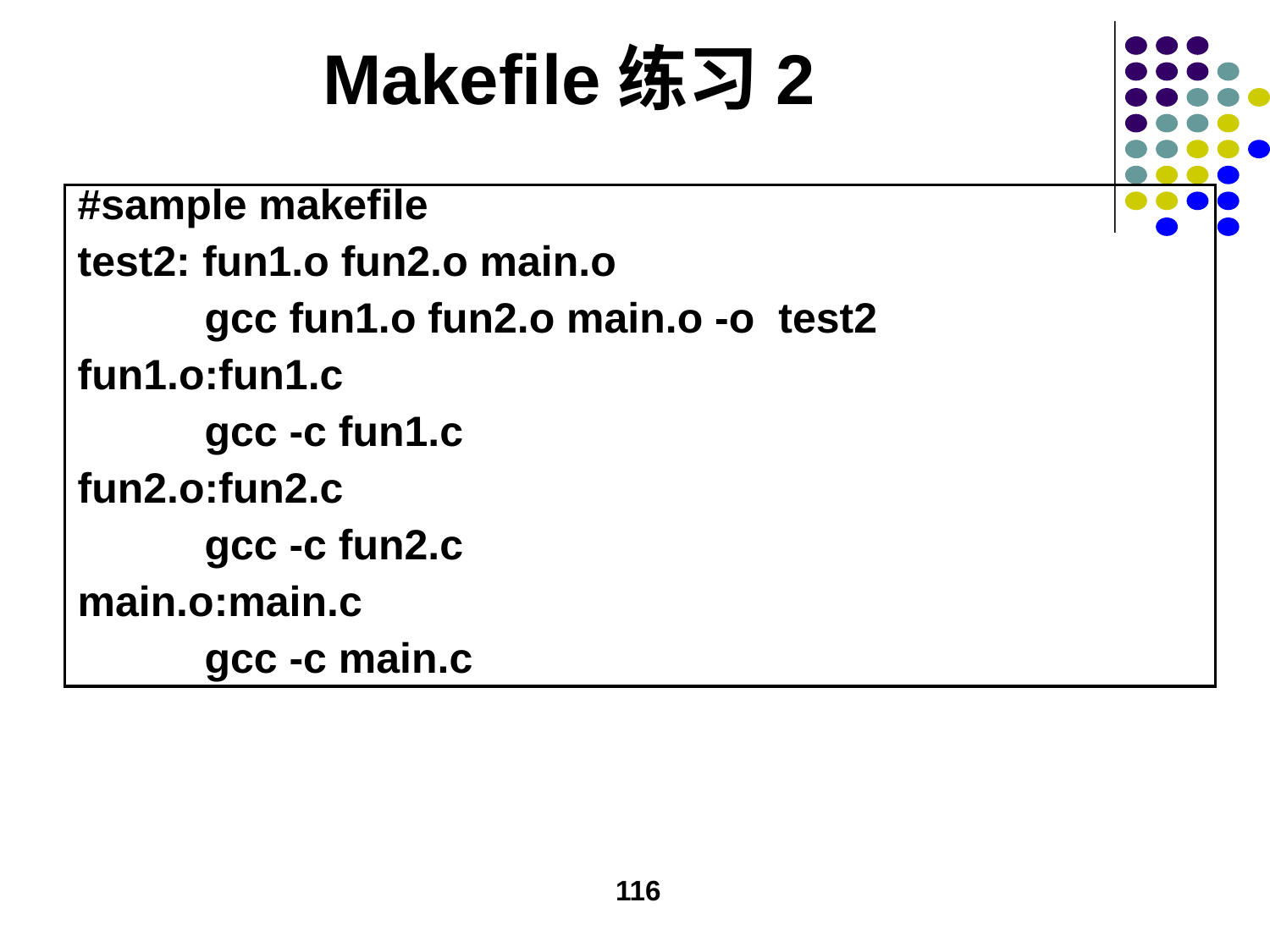

# Makefile练习2
#sample makefile
test2: fun1.o fun2.o main.o
	gcc fun1.o fun2.o main.o -o  test2
fun1.o:fun1.c
	gcc -c fun1.c
fun2.o:fun2.c
	gcc -c fun2.c
main.o:main.c
	gcc -c main.c
116